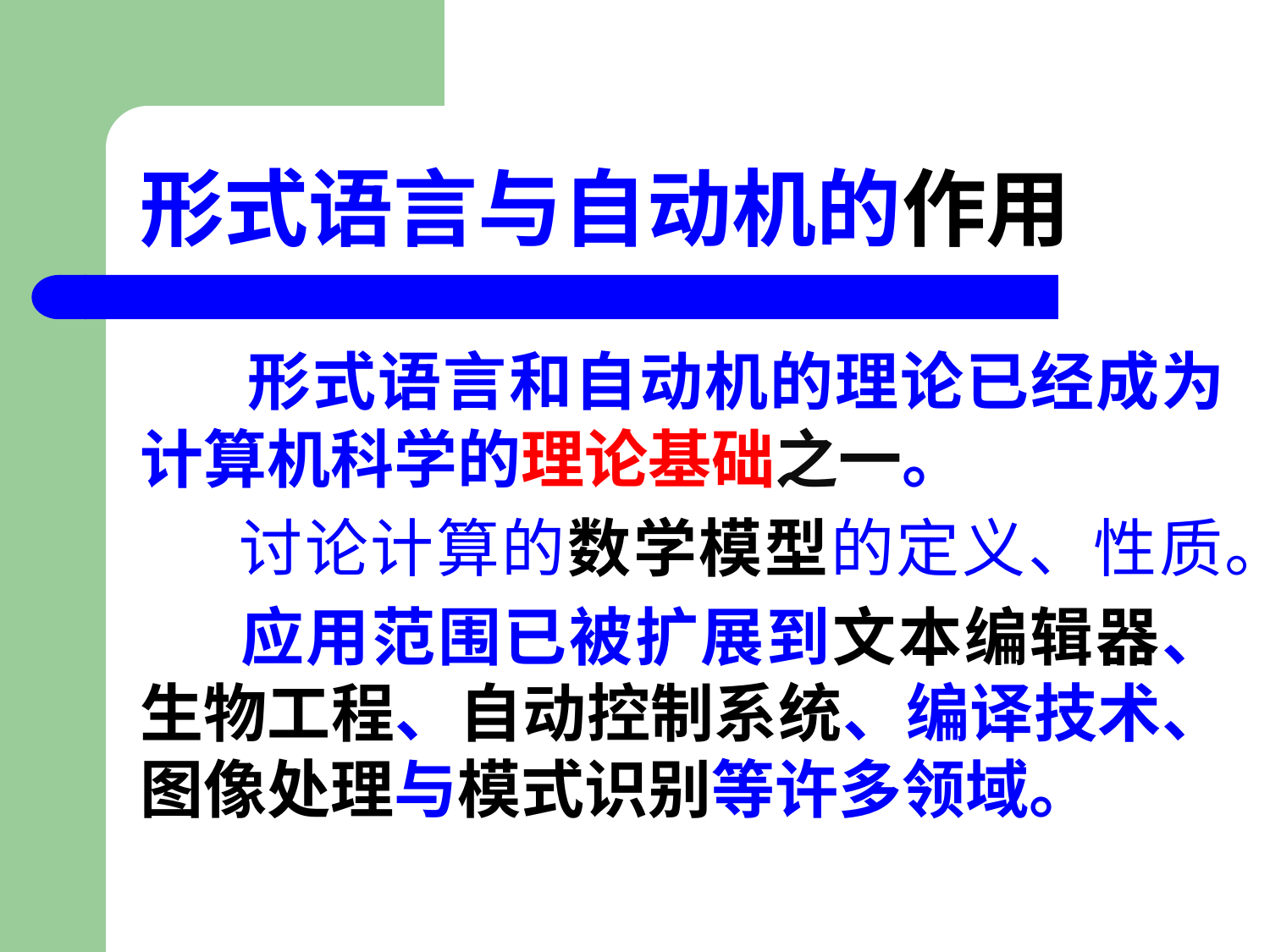

# 形式语言与自动机的作用
     形式语言和自动机的理论已经成为计算机科学的理论基础之一。
     讨论计算的数学模型的定义、性质。
     应用范围已被扩展到文本编辑器、生物工程、自动控制系统、编译技术、图像处理与模式识别等许多领域。